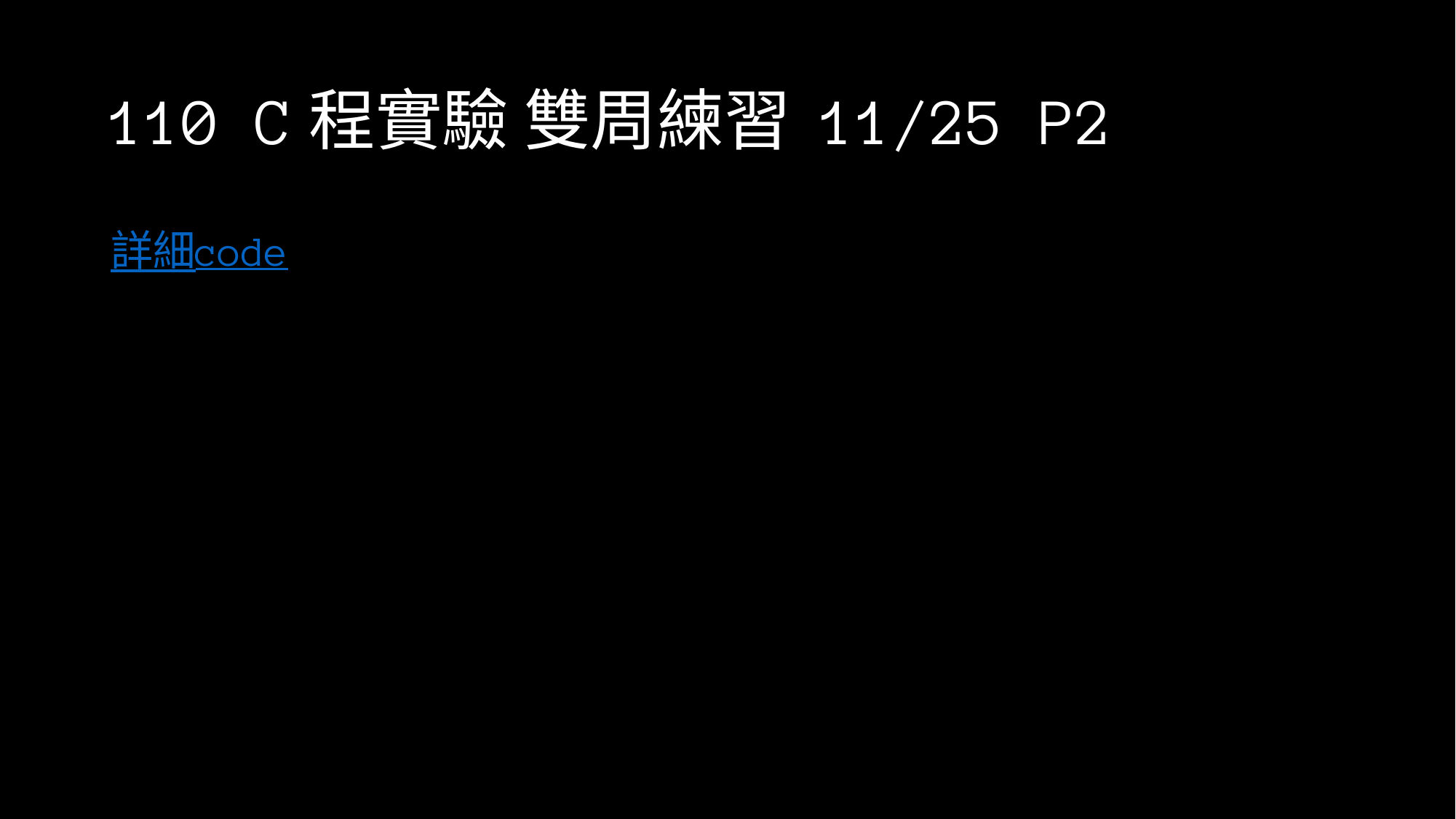

# 110 C程實驗 雙周練習 11/25 P2
詳細code